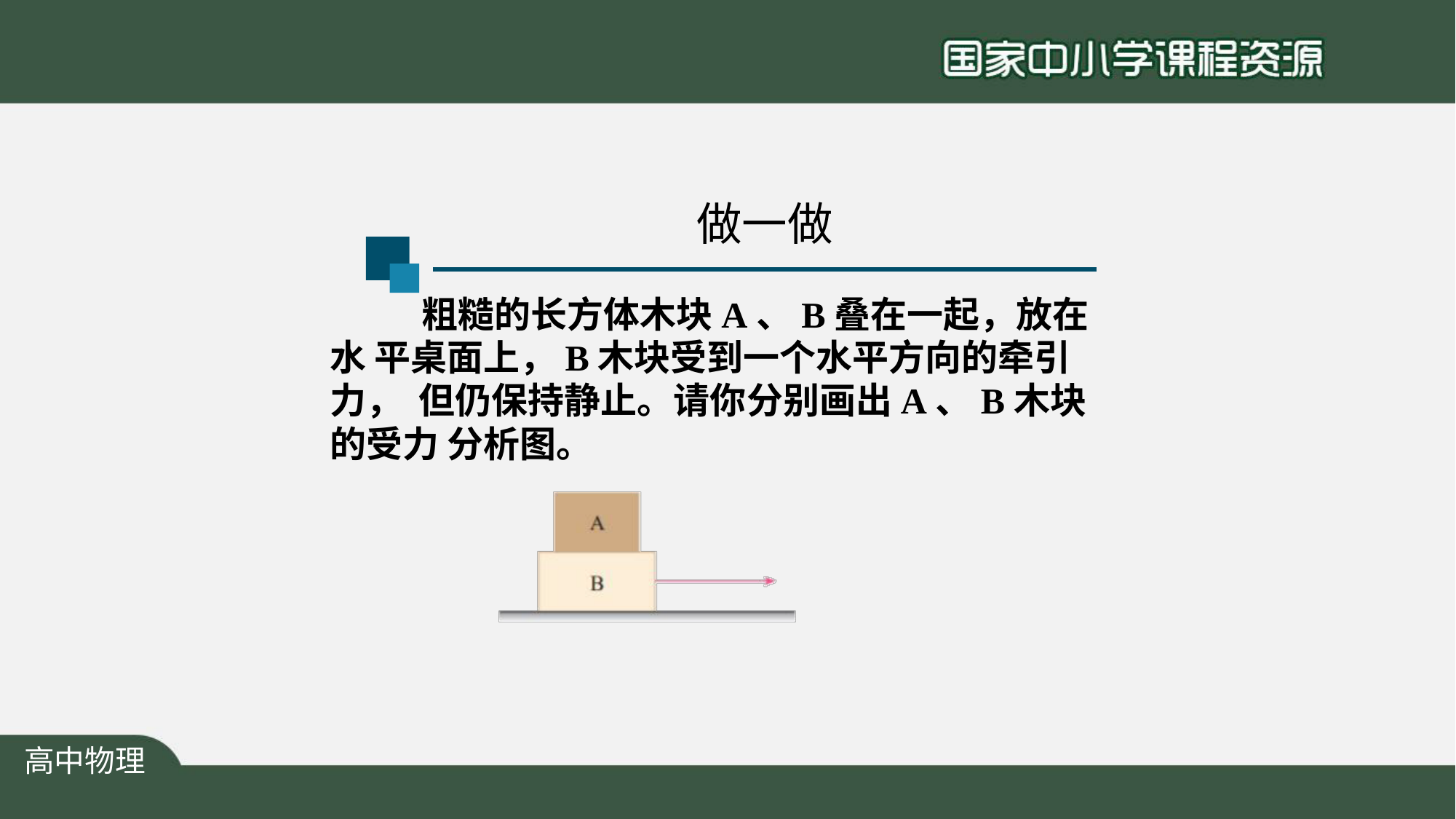

# 做一做

粗糙的长方体木块A、B叠在一起，放在水 平桌面上，B木块受到一个水平方向的牵引力，  但仍保持静止。请你分别画出A、B木块的受力 分析图。

高中物理